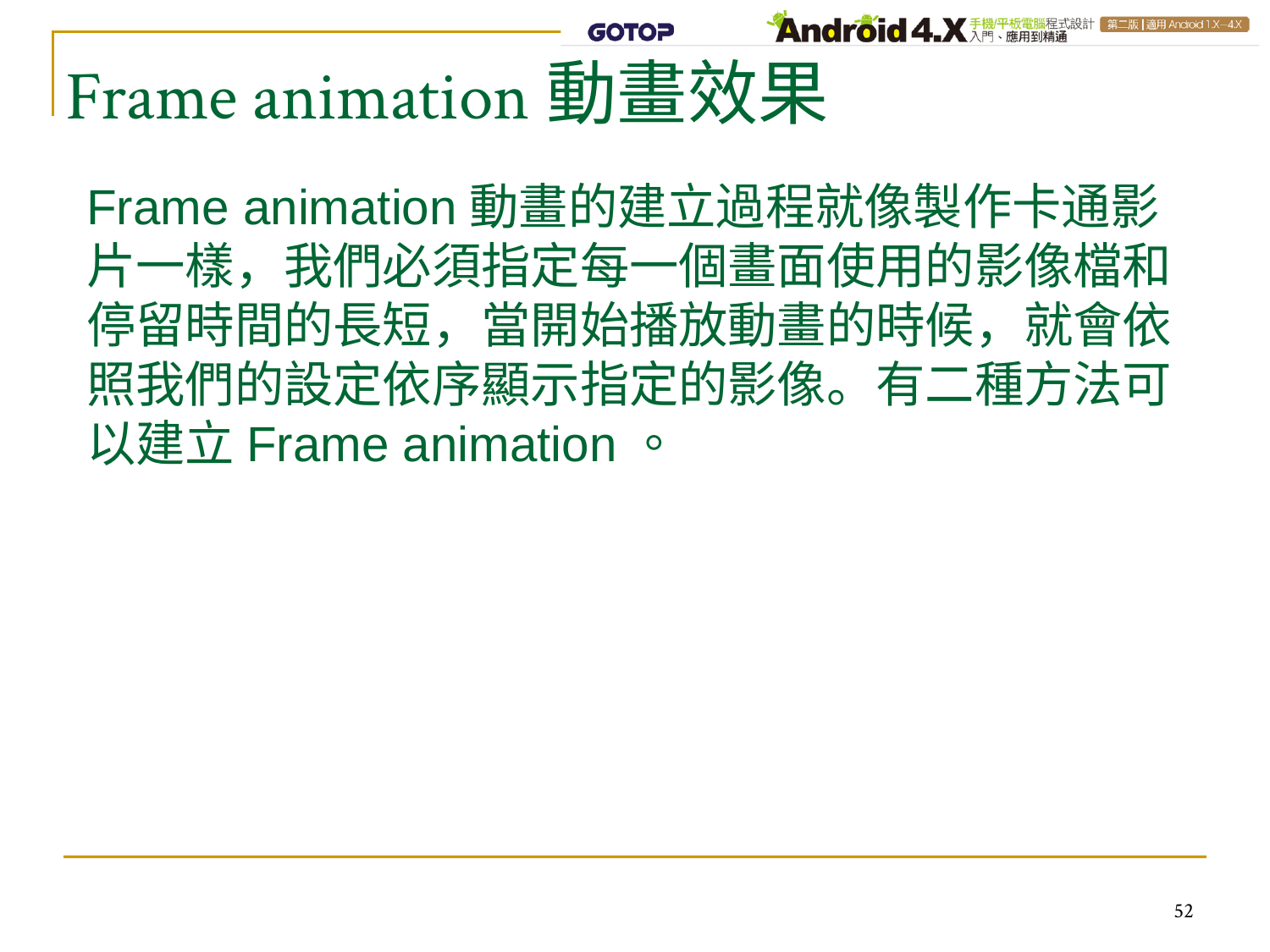

# Frame animation動畫效果
Frame animation動畫的建立過程就像製作卡通影片一樣，我們必須指定每一個畫面使用的影像檔和停留時間的長短，當開始播放動畫的時候，就會依照我們的設定依序顯示指定的影像。有二種方法可以建立Frame animation。
52